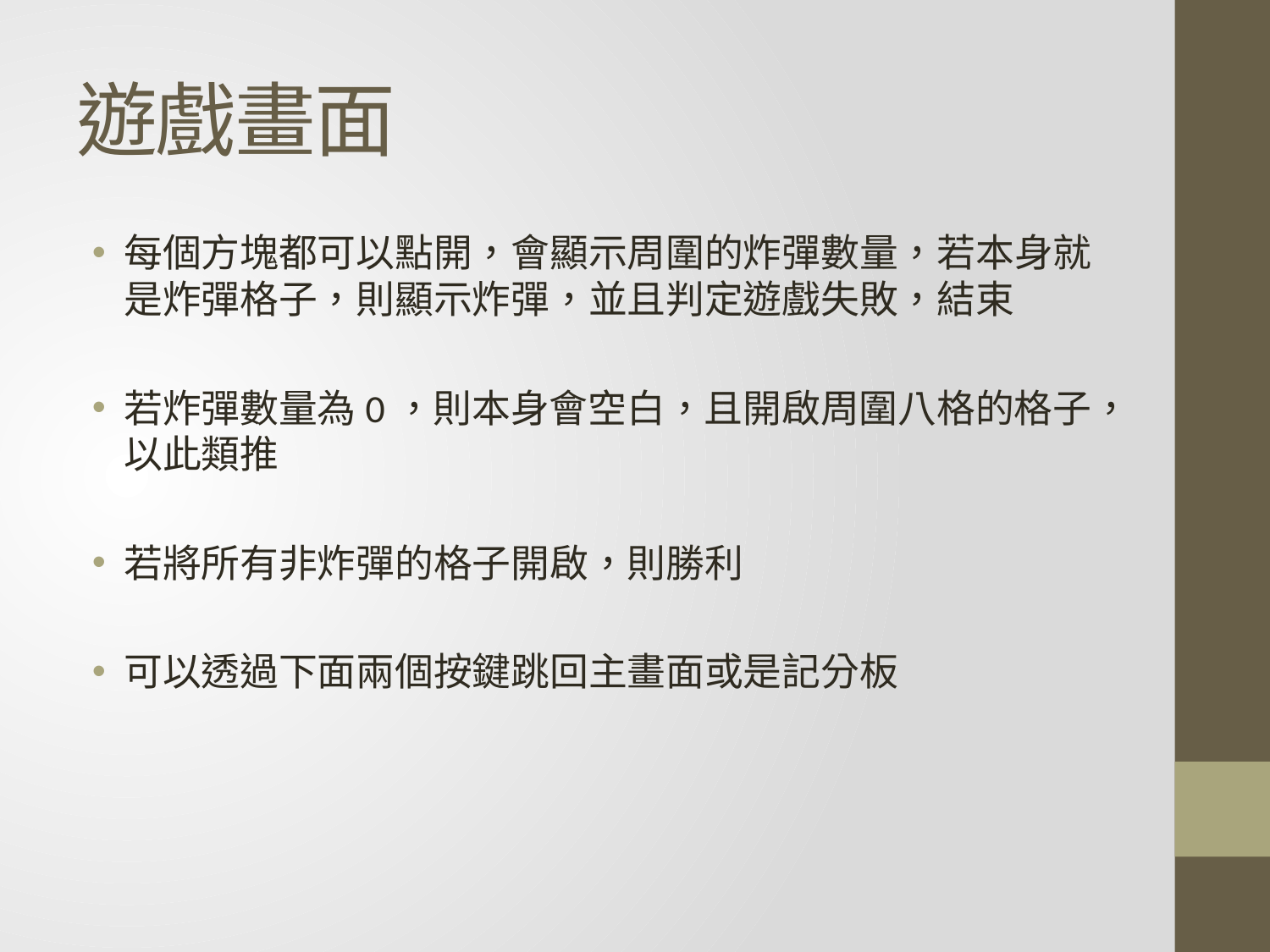

# 遊戲畫面
每個方塊都可以點開，會顯示周圍的炸彈數量，若本身就是炸彈格子，則顯示炸彈，並且判定遊戲失敗，結束

若炸彈數量為0，則本身會空白，且開啟周圍八格的格子，以此類推

若將所有非炸彈的格子開啟，則勝利

可以透過下面兩個按鍵跳回主畫面或是記分板